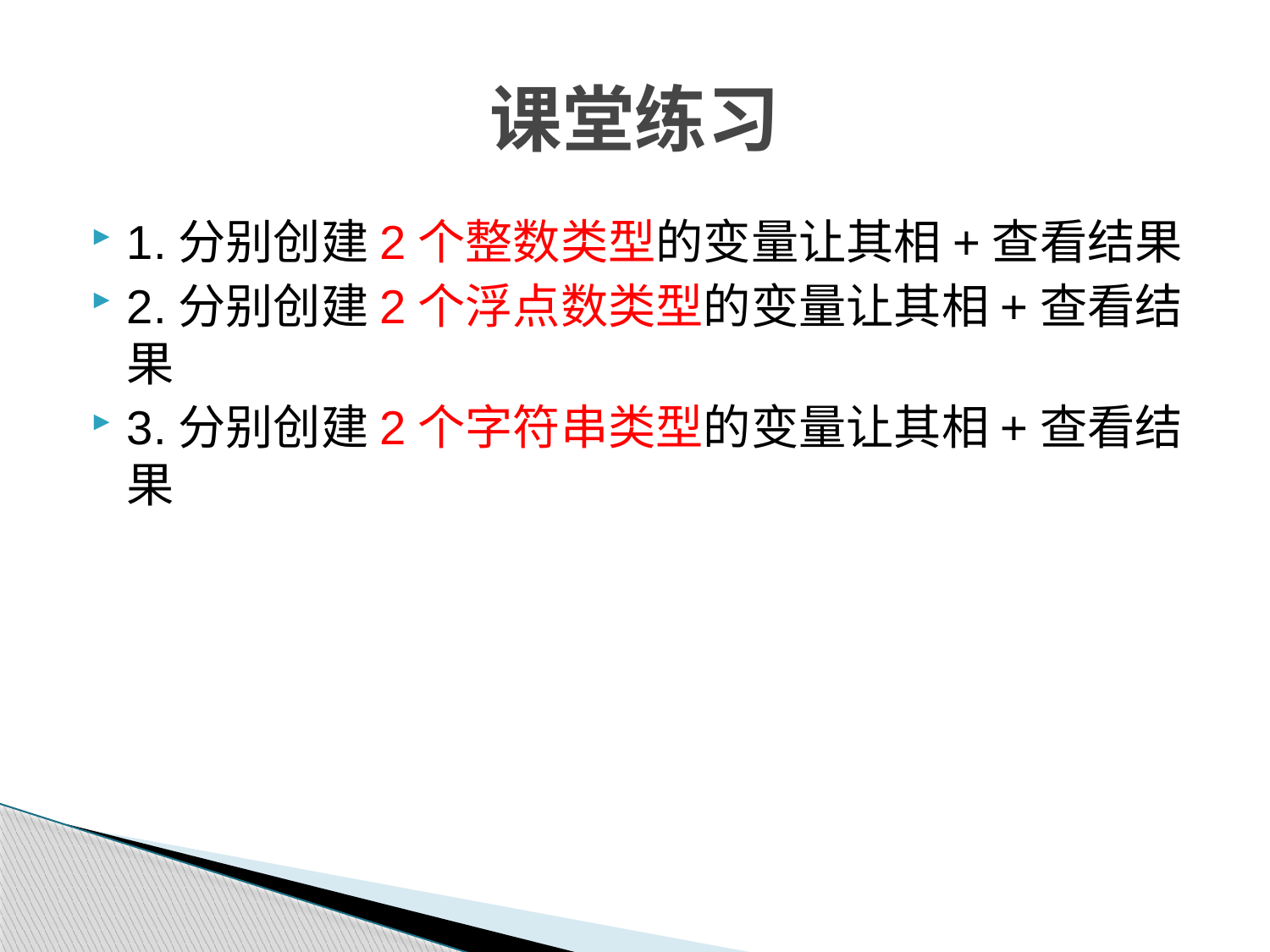

# 课堂练习
1.分别创建2个整数类型的变量让其相+查看结果
2.分别创建2个浮点数类型的变量让其相+查看结果
3.分别创建2个字符串类型的变量让其相+查看结果